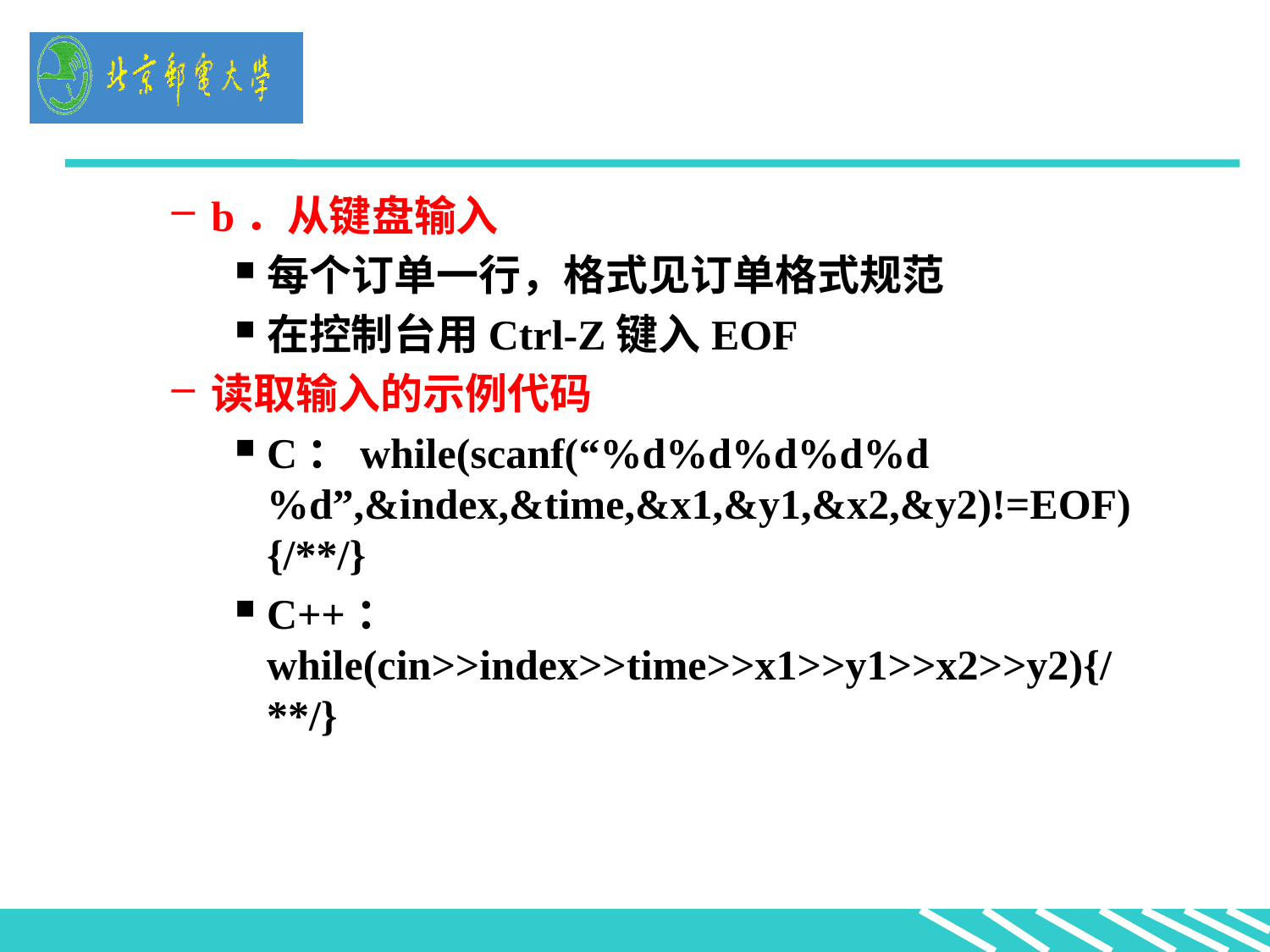

#
b．从键盘输入
每个订单一行，格式见订单格式规范
在控制台用Ctrl-Z键入EOF
读取输入的示例代码
C：while(scanf(“%d%d%d%d%d%d”,&index,&time,&x1,&y1,&x2,&y2)!=EOF){/**/}
C++：while(cin>>index>>time>>x1>>y1>>x2>>y2){/**/}

17